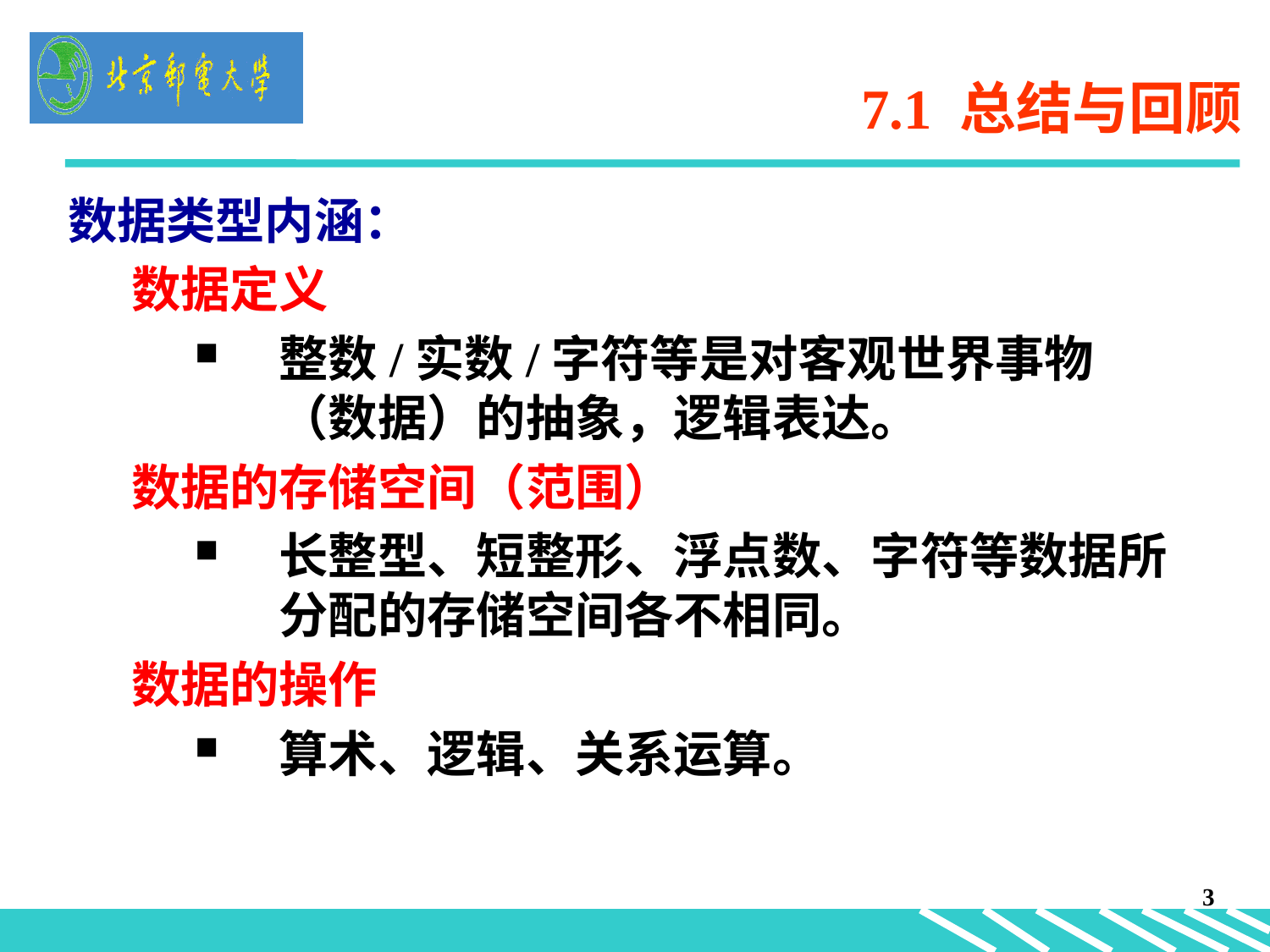

# 7.1 总结与回顾
数据类型内涵：
数据定义
整数/实数/字符等是对客观世界事物（数据）的抽象，逻辑表达。
数据的存储空间（范围）
长整型、短整形、浮点数、字符等数据所分配的存储空间各不相同。
数据的操作
算术、逻辑、关系运算。
3